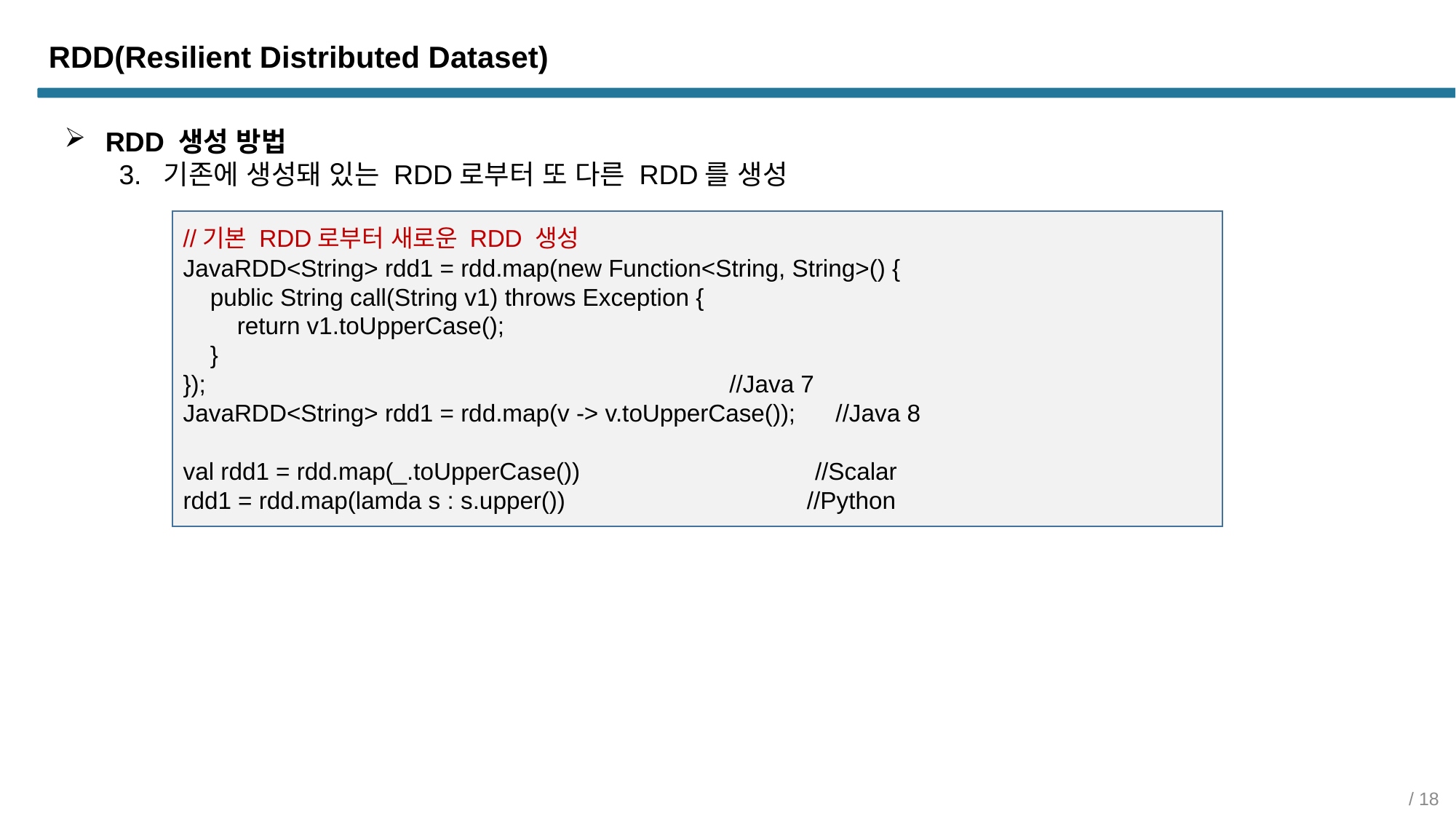

RDD(Resilient Distributed Dataset)
RDD 생성 방법
3.  기존에 생성돼 있는 RDD로부터 또 다른 RDD를 생성

//기본 RDD로부터 새로운 RDD 생성
JavaRDD<String> rdd1 = rdd.map(new Function<String, String>() {
    public String call(String v1) throws Exception {
        return v1.toUpperCase();
    }
});                                                                              //Java 7
JavaRDD<String> rdd1 = rdd.map(v -> v.toUpperCase());      //Java 8

val rdd1 = rdd.map(_.toUpperCase())                                   //Scalar
rdd1 = rdd.map(lamda s : s.upper())                                    //Python
/ 18